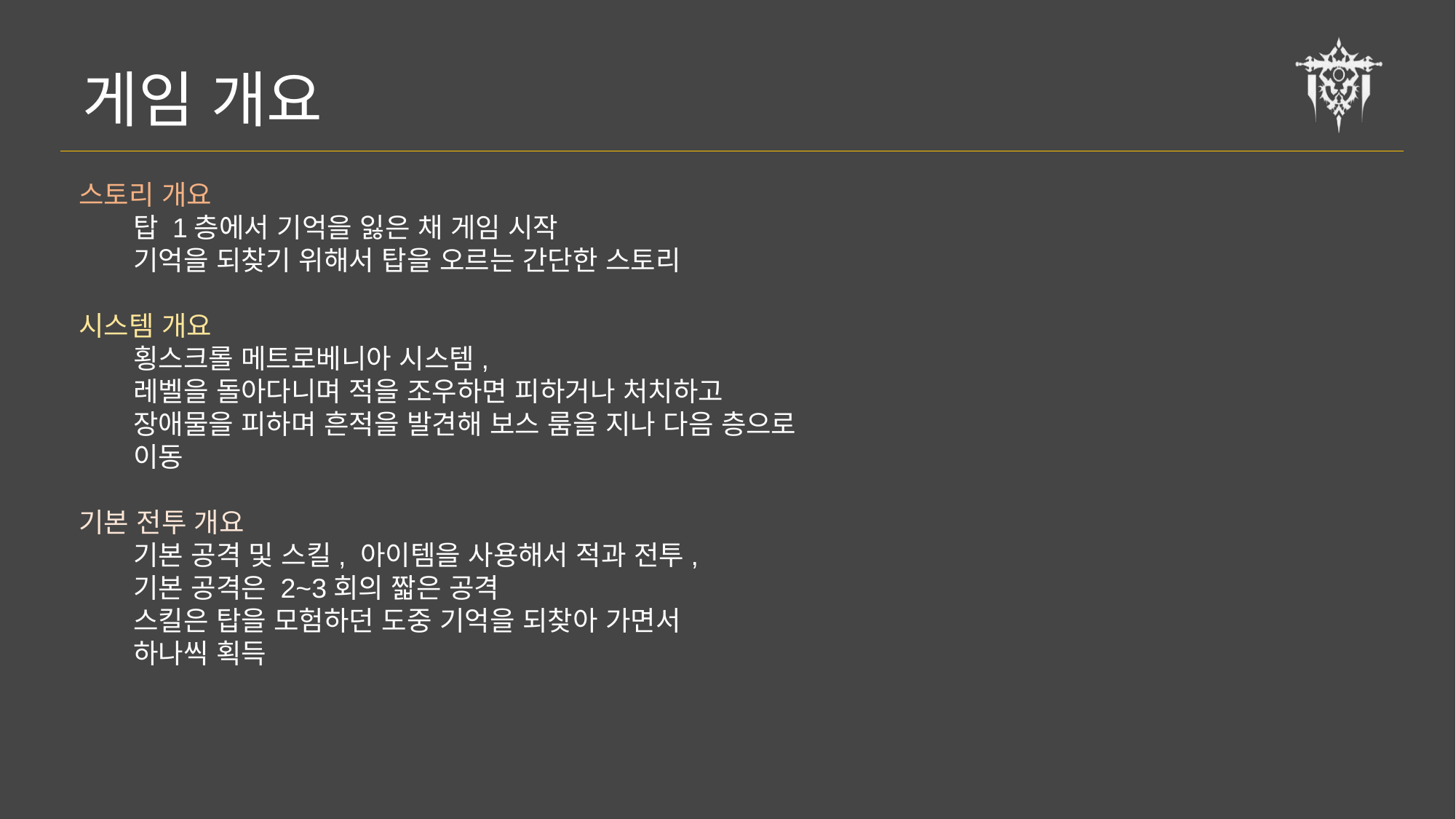

게임 개요
스토리 개요
탑 1층에서 기억을 잃은 채 게임 시작
기억을 되찾기 위해서 탑을 오르는 간단한 스토리

시스템 개요
횡스크롤 메트로베니아 시스템,
레벨을 돌아다니며 적을 조우하면 피하거나 처치하고
장애물을 피하며 흔적을 발견해 보스 룸을 지나 다음 층으로 이동

기본 전투 개요
기본 공격 및 스킬, 아이템을 사용해서 적과 전투,
기본 공격은 2~3회의 짧은 공격
스킬은 탑을 모험하던 도중 기억을 되찾아 가면서
하나씩 획득